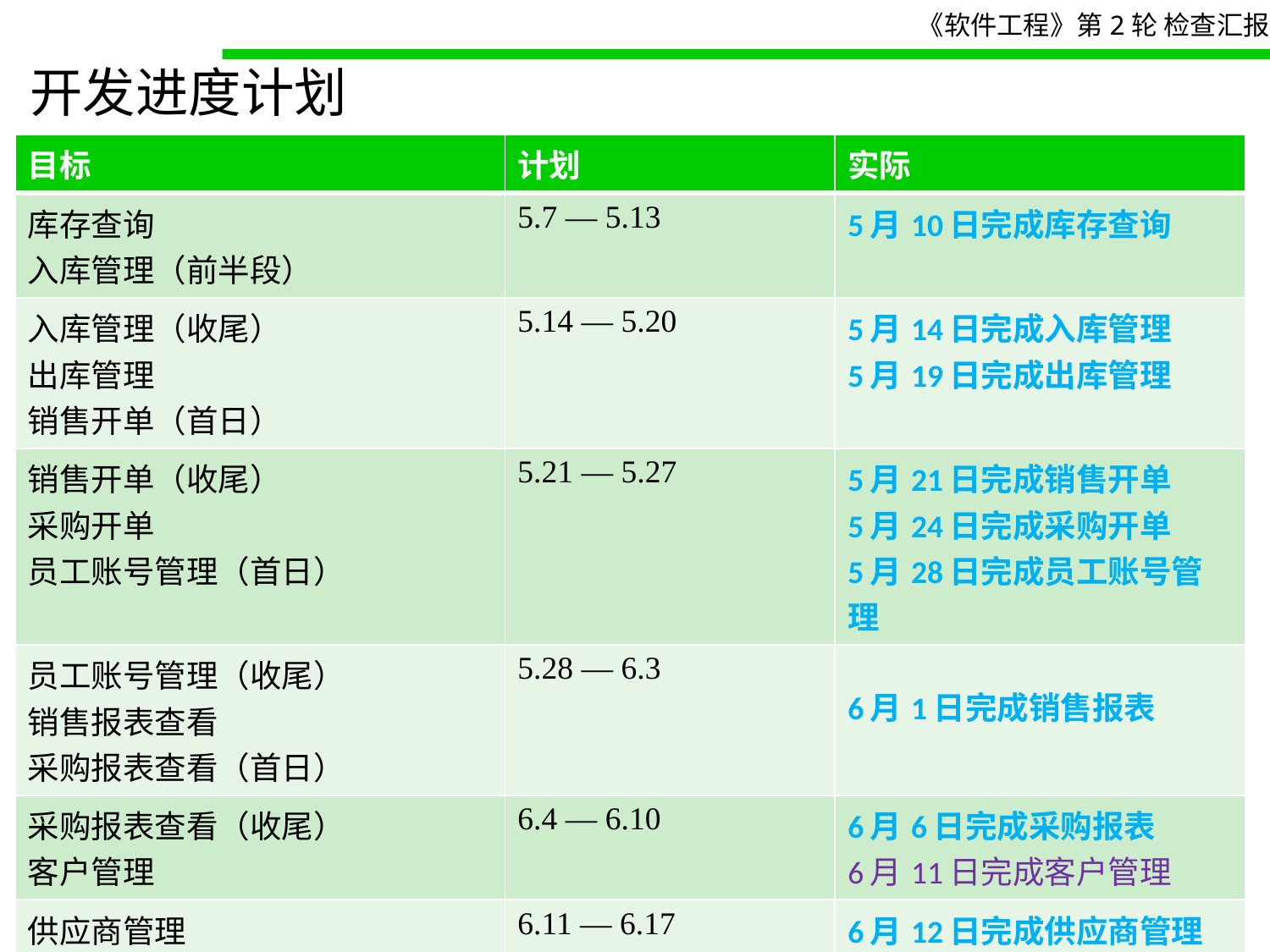

# 开发进度计划
| 目标 | 计划 | 实际 |
| --- | --- | --- |
| 库存查询 入库管理（前半段） | 5.7 — 5.13 | 5月10日完成库存查询 |
| 入库管理（收尾） 出库管理 销售开单（首日） | 5.14 — 5.20 | 5月14日完成入库管理 5月19日完成出库管理 |
| 销售开单（收尾） 采购开单 员工账号管理（首日） | 5.21 — 5.27 | 5月21日完成销售开单 5月24日完成采购开单 5月28日完成员工账号管理 |
| 员工账号管理（收尾） 销售报表查看 采购报表查看（首日） | 5.28 — 6.3 | 6月1日完成销售报表 |
| 采购报表查看（收尾） 客户管理 | 6.4 — 6.10 | 6月6日完成采购报表 6月11日完成客户管理 |
| 供应商管理 数据看板（前半段） | 6.11 — 6.17 | 6月12日完成供应商管理 |
| 数据看板（收尾） | 6.18 — 6.20 | 6月15日完成数据看板 |
| 数据看板的定时更新 |  | 6月16日完成定时更新 |